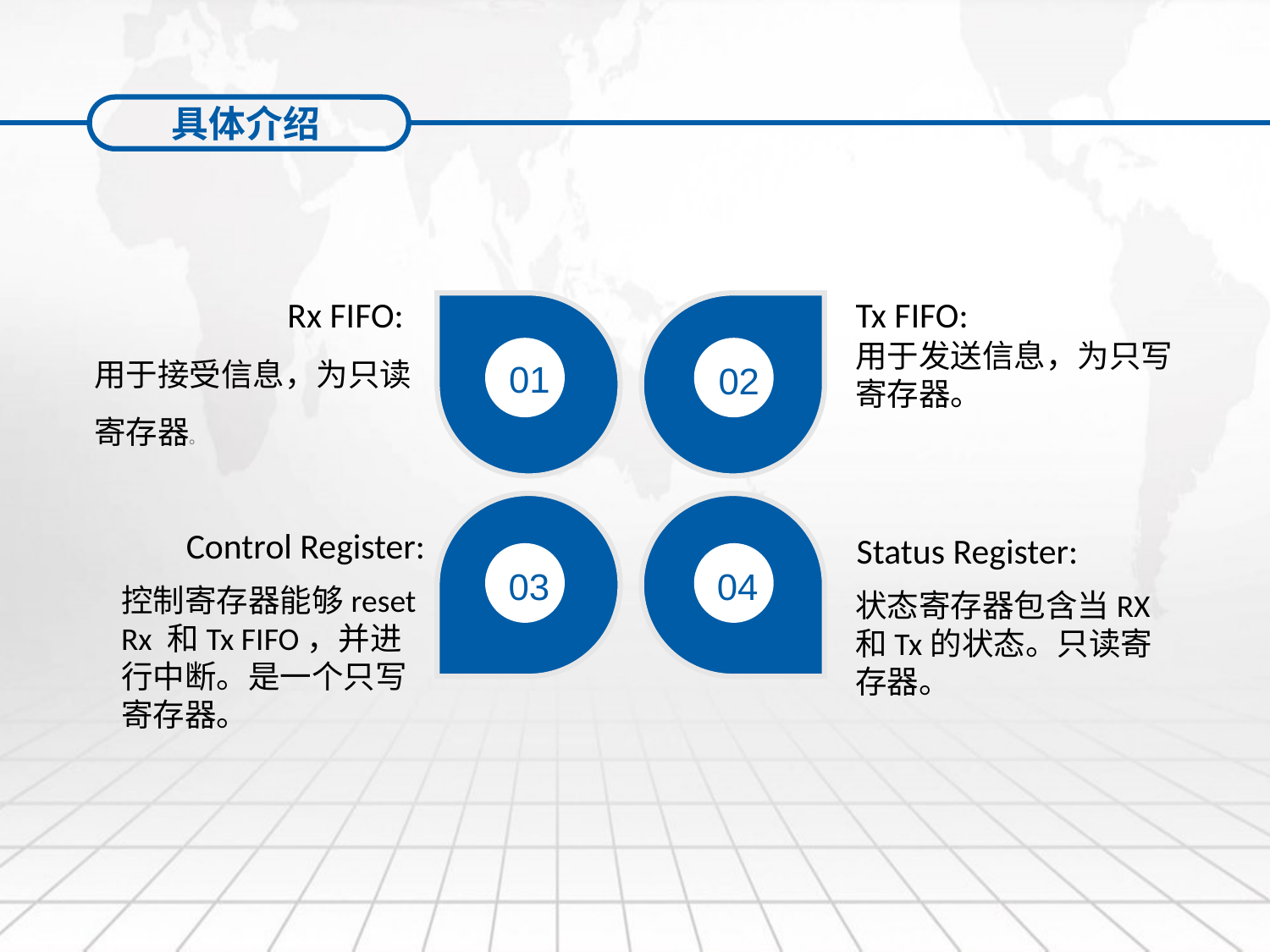

具体介绍

Rx FIFO:
用于接受信息，为只读寄存器。
Tx FIFO:
用于发送信息，为只写寄存器。

01

02

03

04
Control Register:
控制寄存器能够reset Rx 和Tx FIFO，并进行中断。是一个只写寄存器。
Status Register:
状态寄存器包含当RX和Tx的状态。只读寄存器。